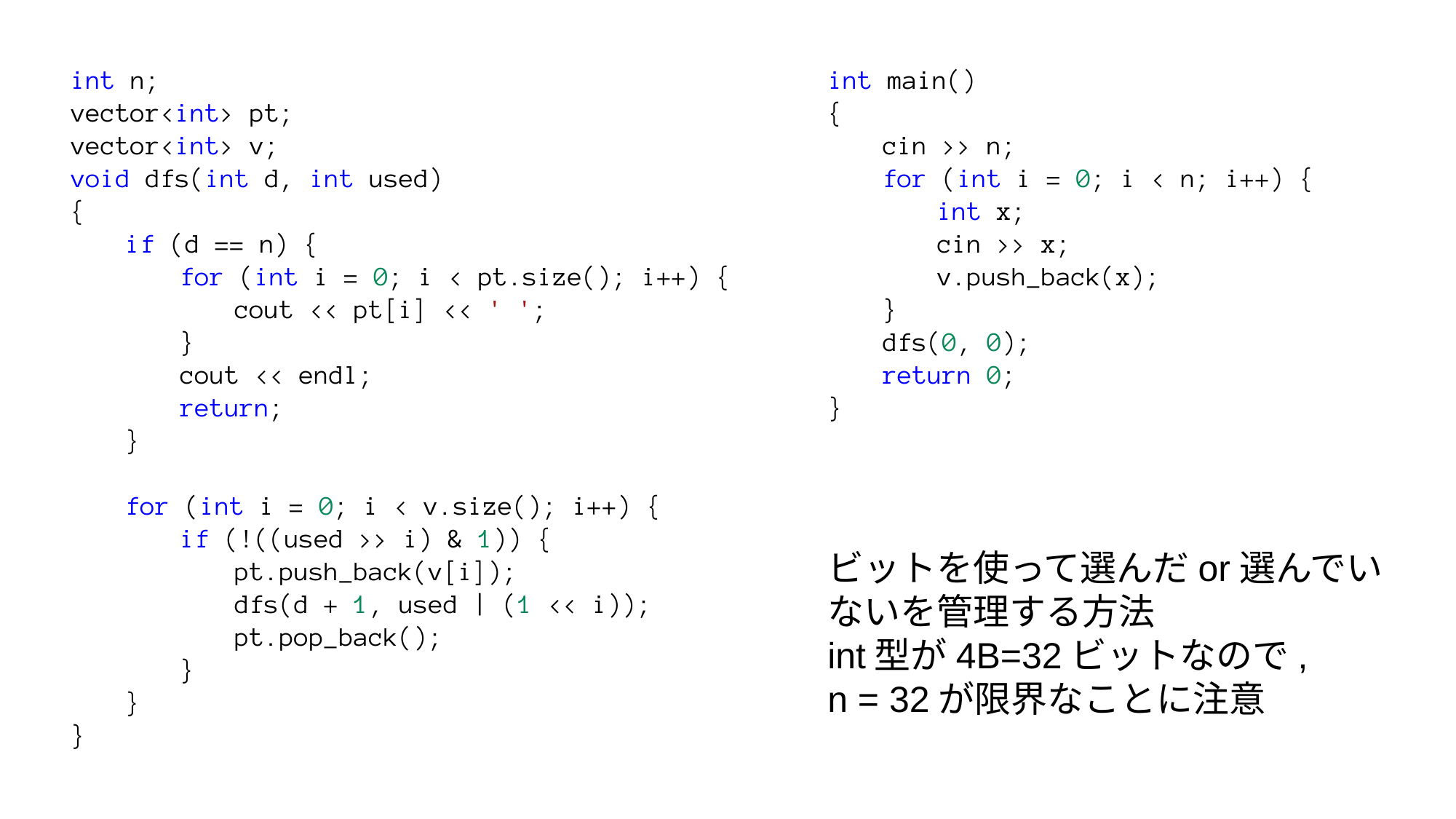

int n;
vector<int> pt;
vector<int> v;
void dfs(int d, int used)
{
if (d == n) {
for (int i = 0; i < pt.size(); i++) {
cout << pt[i] << ' ';
}
cout << endl;
return;
}
for (int i = 0; i < v.size(); i++) {
if (!((used >> i) & 1)) {
pt.push_back(v[i]);
dfs(d + 1, used | (1 << i));
pt.pop_back();
}
}
}
int main()
{
cin >> n;
for (int i = 0; i < n; i++) {
int x;
cin >> x;
v.push_back(x);
}
dfs(0, 0);
return 0;
}
ビットを使って選んだor選んでいないを管理する方法
int型が4B=32ビットなので,
n = 32が限界なことに注意